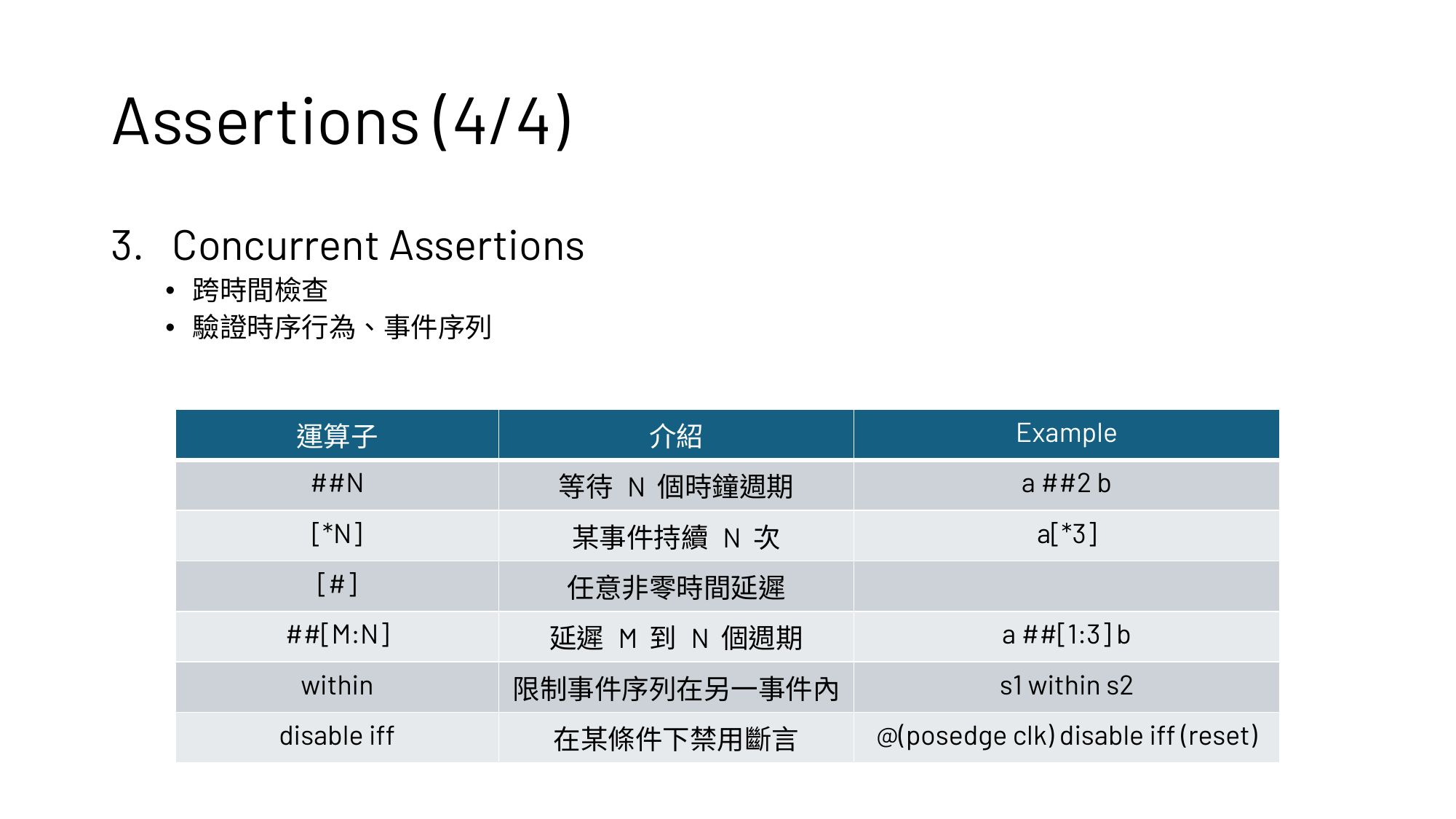

# Assertions (4/4)
Concurrent Assertions
跨時間檢查
驗證時序行為、事件序列

| 運算子 | 介紹 | Example |
| --- | --- | --- |
| ##N | 等待 N 個時鐘週期 | a ##2 b |
| [\*N] | 某事件持續 N 次 | a[\*3] |
| [#] | 任意非零時間延遲 |  |
| ##[M:N] | 延遲 M 到 N 個週期 | a ##[1:3] b |
| within | 限制事件序列在另一事件內 | s1 within s2 |
| disable iff | 在某條件下禁用斷言 | @(posedge clk) disable iff (reset) |